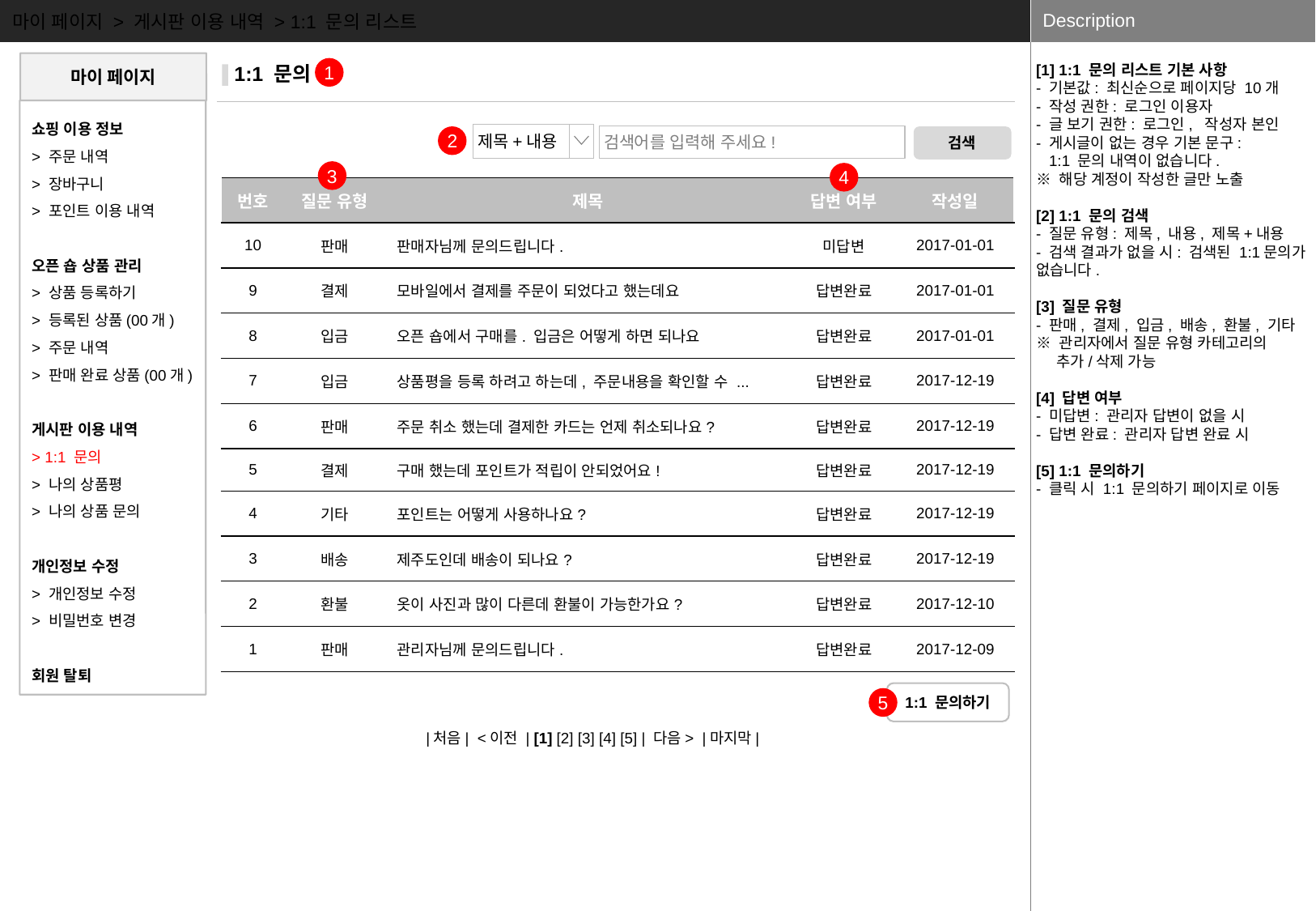

마이 페이지 > 게시판 이용 내역 > 1:1 문의 리스트

[1] 1:1 문의 리스트 기본 사항
- 기본값: 최신순으로 페이지당 10개
- 작성 권한: 로그인 이용자
- 글 보기 권한: 로그인,  작성자 본인
- 게시글이 없는 경우 기본 문구:
   1:1 문의 내역이 없습니다.
※ 해당 계정이 작성한 글만 노출

[2] 1:1 문의 검색
- 질문 유형: 제목, 내용, 제목+내용
- 검색 결과가 없을 시: 검색된 1:1문의가 없습니다.

[3] 질문 유형
- 판매, 결제, 입금, 배송, 환불, 기타
※ 관리자에서 질문 유형 카테고리의
    추가/삭제 가능

[4] 답변 여부
- 미답변: 관리자 답변이 없을 시
- 답변 완료: 관리자 답변 완료 시

[5] 1:1 문의하기
- 클릭 시 1:1 문의하기 페이지로 이동
마이 페이지
 1:1 문의
1

쇼핑 이용 정보
> 주문 내역
> 장바구니
> 포인트 이용 내역

오픈 숍 상품 관리
> 상품 등록하기
> 등록된 상품(00개)
> 주문 내역
> 판매 완료 상품(00개)

게시판 이용 내역
> 1:1 문의
> 나의 상품평
> 나의 상품 문의

개인정보 수정
> 개인정보 수정
> 비밀번호 변경

회원 탈퇴
제목+내용

검색어를 입력해 주세요!
2
검색
3
4
| 번호 | 질문 유형 | 제목 | 답변 여부 | 작성일 |
| --- | --- | --- | --- | --- |
| 10 | 판매 | 판매자님께 문의드립니다. | 미답변 | 2017-01-01 |
| 9 | 결제 | 모바일에서 결제를 주문이 되었다고 했는데요 | 답변완료 | 2017-01-01 |
| 8 | 입금 | 오픈 숍에서 구매를. 입금은 어떻게 하면 되나요 | 답변완료 | 2017-01-01 |
| 7 | 입금 | 상품평을 등록 하려고 하는데, 주문내용을 확인할 수 ... | 답변완료 | 2017-12-19 |
| 6 | 판매 | 주문 취소 했는데 결제한 카드는 언제 취소되나요? | 답변완료 | 2017-12-19 |
| 5 | 결제 | 구매 했는데 포인트가 적립이 안되었어요! | 답변완료 | 2017-12-19 |
| 4 | 기타 | 포인트는 어떻게 사용하나요? | 답변완료 | 2017-12-19 |
| 3 | 배송 | 제주도인데 배송이 되나요? | 답변완료 | 2017-12-19 |
| 2 | 환불 | 옷이 사진과 많이 다른데 환불이 가능한가요? | 답변완료 | 2017-12-10 |
| 1 | 판매 | 관리자님께 문의드립니다. | 답변완료 | 2017-12-09 |
1:1 문의하기
5
|처음|  <이전 | [1] [2] [3] [4] [5] | 다음>  |마지막|